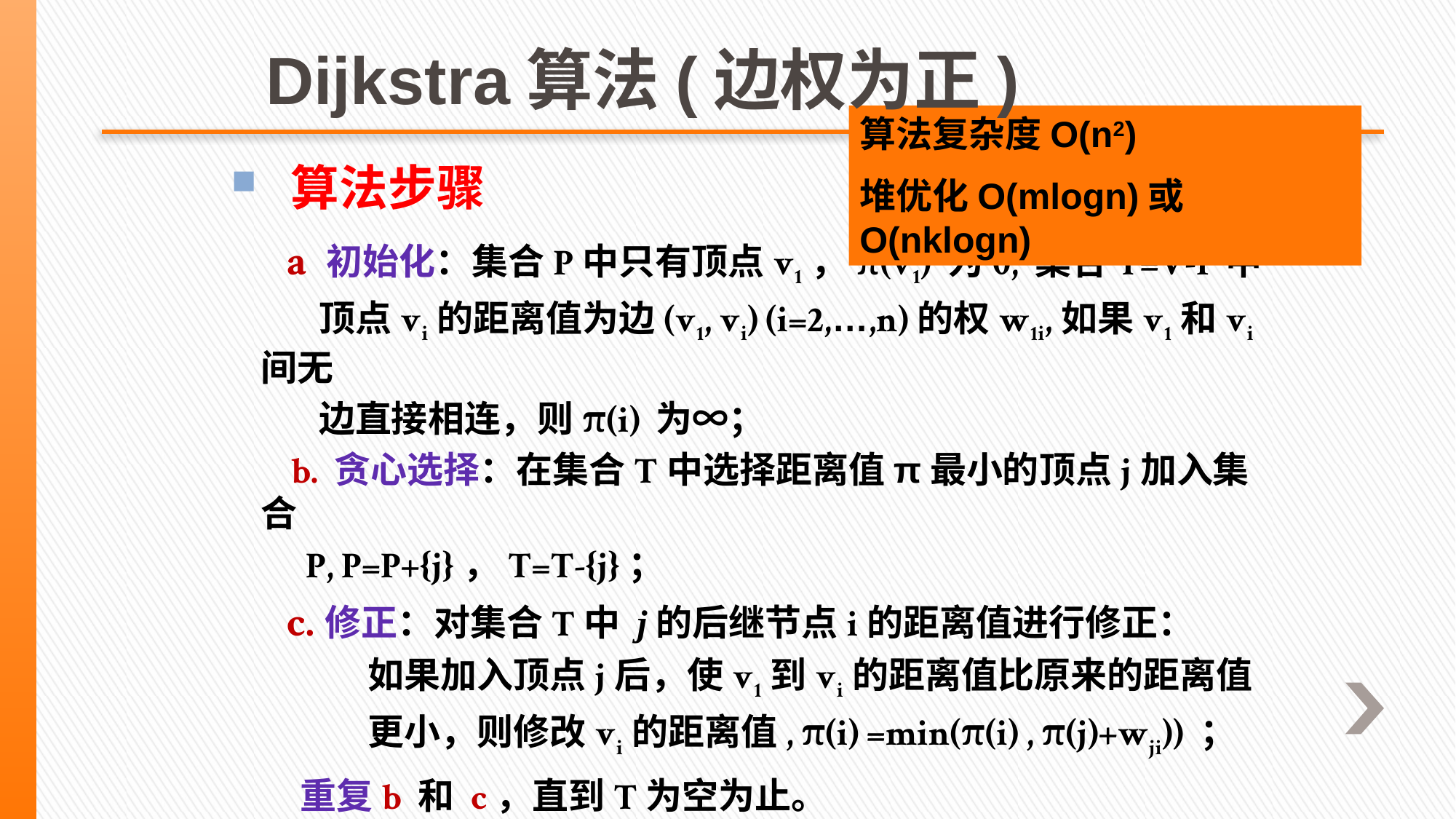

Dijkstra算法(边权为正)
算法复杂度O(n2)
堆优化O(mlogn)或O(nklogn)
  算法步骤
   a 初始化：集合P中只有顶点v1，π(v1) 为0, 集合T=V-P中
      顶点vi的距离值为边(v1, vi) (i=2,…,n)的权w1i,如果v1和vi间无
      边直接相连，则π(i) 为∞；
    b. 贪心选择：在集合T中选择距离值π最小的顶点j加入集合
      P, P=P+{j}，T=T-{j}；
   c.修正：对集合T中 j的后继节点i的距离值进行修正：
            如果加入顶点j后，使v1到vi的距离值比原来的距离值
            更小，则修改vi的距离值, π(i) =min(π(i) , π(j)+wji)) ；
   重复b 和 c，直到T为空为止。